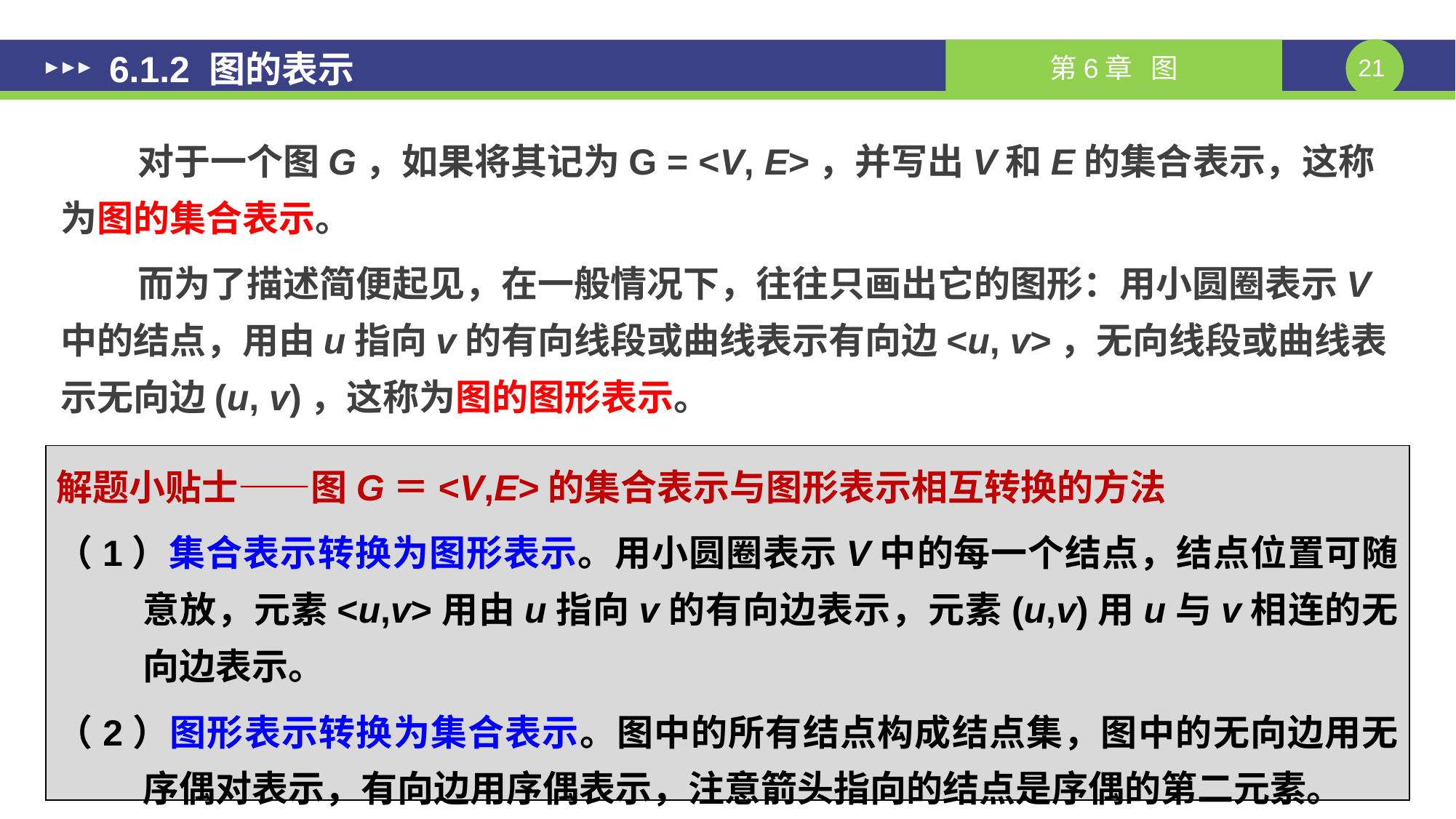

6.1.2 图的表示
对于一个图G，如果将其记为G = <V, E>，并写出V和E的集合表示，这称为图的集合表示。
而为了描述简便起见，在一般情况下，往往只画出它的图形：用小圆圈表示V中的结点，用由u指向v的有向线段或曲线表示有向边<u, v>，无向线段或曲线表示无向边(u, v)，这称为图的图形表示。
解题小贴士——图G＝<V,E>的集合表示与图形表示相互转换的方法
（1）集合表示转换为图形表示。用小圆圈表示V中的每一个结点，结点位置可随意放，元素<u,v>用由u指向v的有向边表示，元素(u,v)用u与v相连的无向边表示。
（2）图形表示转换为集合表示。图中的所有结点构成结点集，图中的无向边用无序偶对表示，有向边用序偶表示，注意箭头指向的结点是序偶的第二元素。